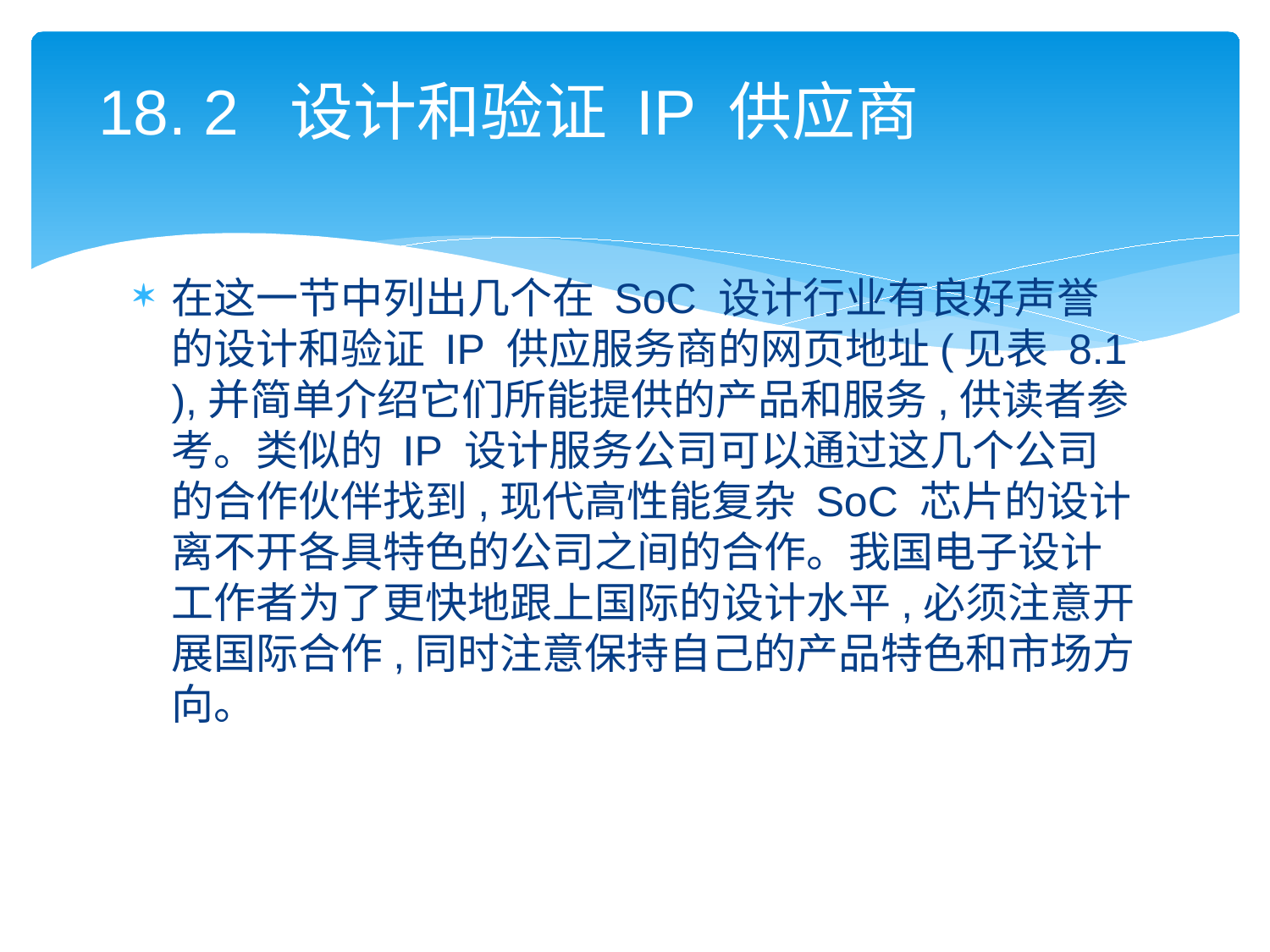

18. 2  设计和验证 IP 供应商
#
在这一节中列出几个在 SoC 设计行业有良好声誉的设计和验证 IP 供应服务商的网页地址(见表 8.1 ),并简单介绍它们所能提供的产品和服务,供读者参考。类似的 IP 设计服务公司可以通过这几个公司的合作伙伴找到,现代高性能复杂 SoC 芯片的设计离不开各具特色的公司之间的合作。我国电子设计工作者为了更快地跟上国际的设计水平,必须注意开展国际合作,同时注意保持自己的产品特色和市场方向。